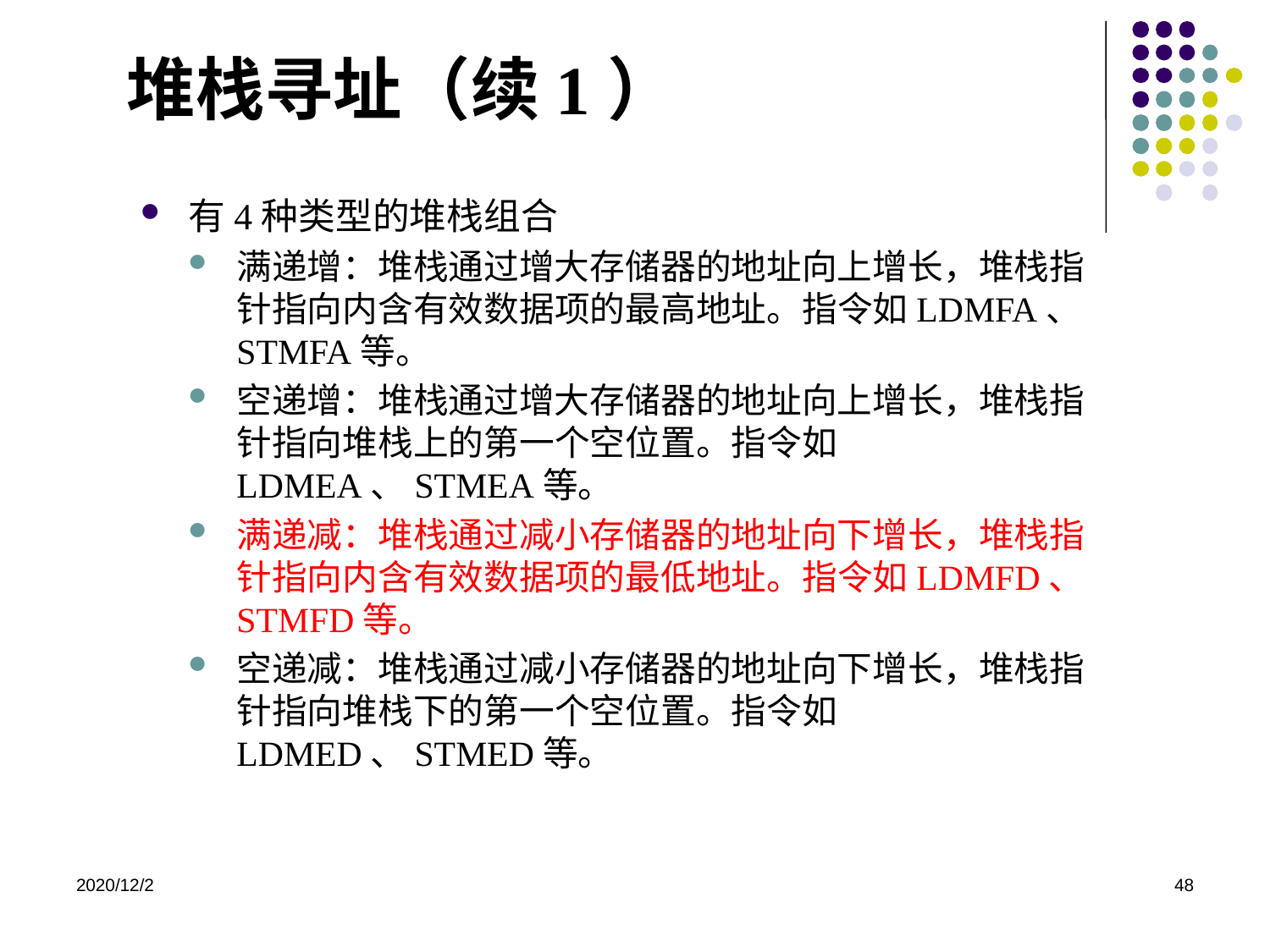

# 堆栈寻址（续1）
有4种类型的堆栈组合
满递增：堆栈通过增大存储器的地址向上增长，堆栈指针指向内含有效数据项的最高地址。指令如LDMFA、STMFA等。
空递增：堆栈通过增大存储器的地址向上增长，堆栈指针指向堆栈上的第一个空位置。指令如LDMEA、STMEA等。
满递减：堆栈通过减小存储器的地址向下增长，堆栈指针指向内含有效数据项的最低地址。指令如LDMFD、STMFD等。
空递减：堆栈通过减小存储器的地址向下增长，堆栈指针指向堆栈下的第一个空位置。指令如LDMED、STMED等。
2020/12/2
48